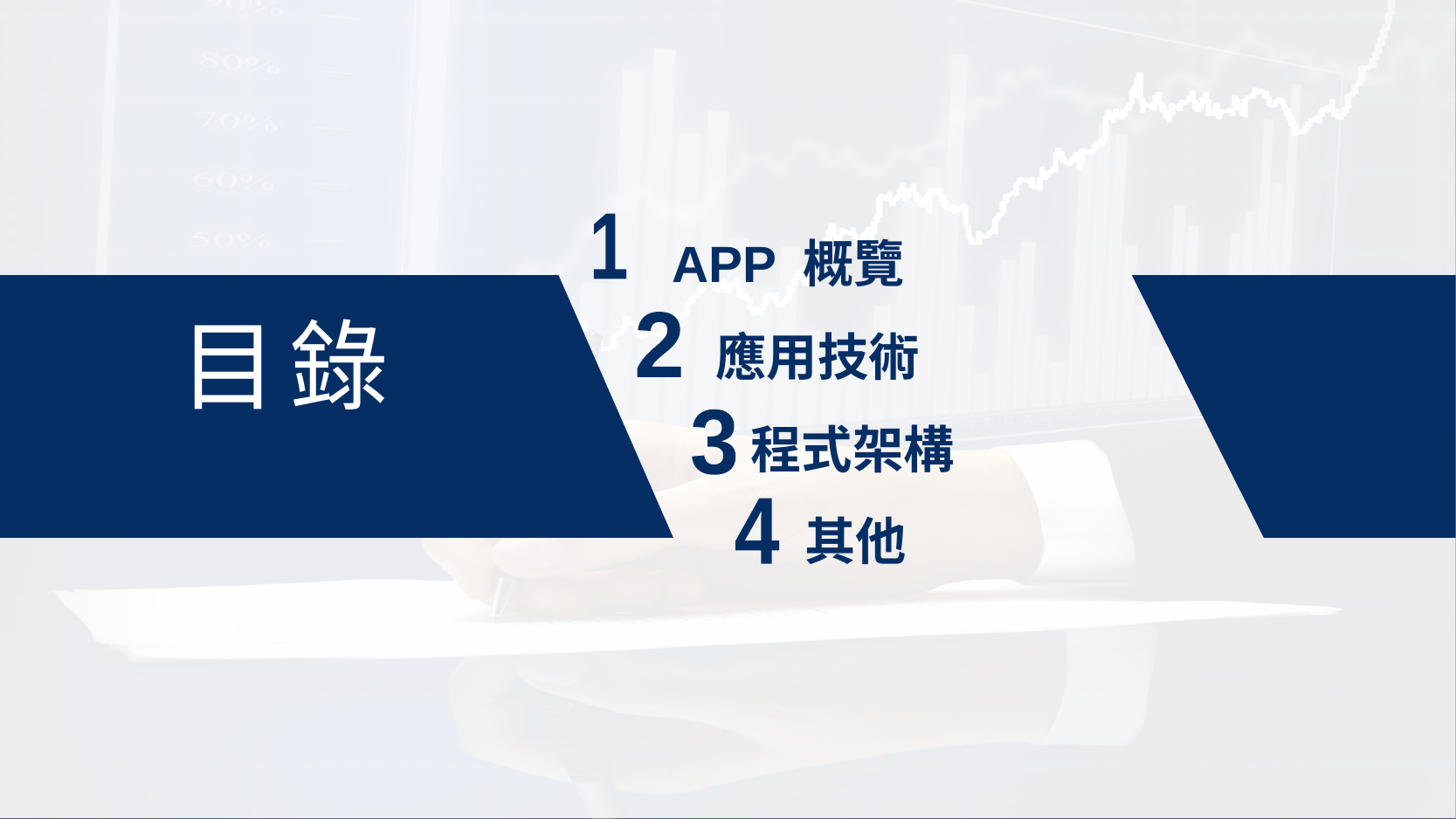

APP 概覽
1

應用技術
目錄
2
程式架構
3
其他
4